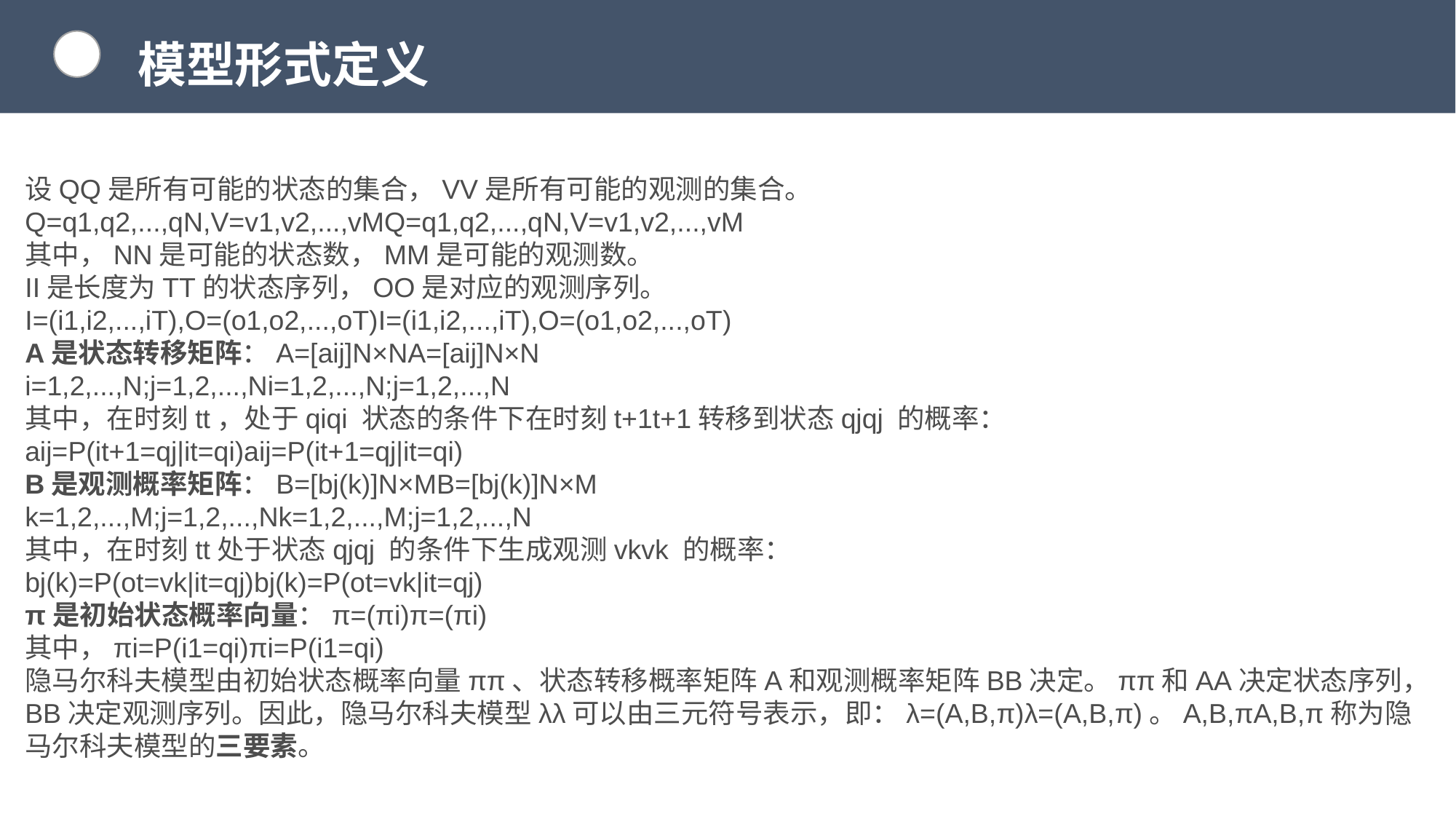

模型形式定义
设QQ是所有可能的状态的集合，VV是所有可能的观测的集合。
Q=q1,q2,...,qN,V=v1,v2,...,vMQ=q1,q2,...,qN,V=v1,v2,...,vM
其中，NN是可能的状态数，MM是可能的观测数。
II是长度为TT的状态序列，OO是对应的观测序列。
I=(i1,i2,...,iT),O=(o1,o2,...,oT)I=(i1,i2,...,iT),O=(o1,o2,...,oT)
A是状态转移矩阵：A=[aij]N×NA=[aij]N×N
i=1,2,...,N;j=1,2,...,Ni=1,2,...,N;j=1,2,...,N
其中，在时刻tt，处于qiqi 状态的条件下在时刻t+1t+1转移到状态qjqj 的概率：
aij=P(it+1=qj|it=qi)aij=P(it+1=qj|it=qi)
B是观测概率矩阵：B=[bj(k)]N×MB=[bj(k)]N×M
k=1,2,...,M;j=1,2,...,Nk=1,2,...,M;j=1,2,...,N
其中，在时刻tt处于状态qjqj 的条件下生成观测vkvk 的概率：
bj(k)=P(ot=vk|it=qj)bj(k)=P(ot=vk|it=qj)
π是初始状态概率向量：π=(πi)π=(πi)
其中，πi=P(i1=qi)πi=P(i1=qi)
隐马尔科夫模型由初始状态概率向量ππ、状态转移概率矩阵A和观测概率矩阵BB决定。ππ和AA决定状态序列，BB决定观测序列。因此，隐马尔科夫模型λλ可以由三元符号表示，即：λ=(A,B,π)λ=(A,B,π)。A,B,πA,B,π称为隐马尔科夫模型的三要素。